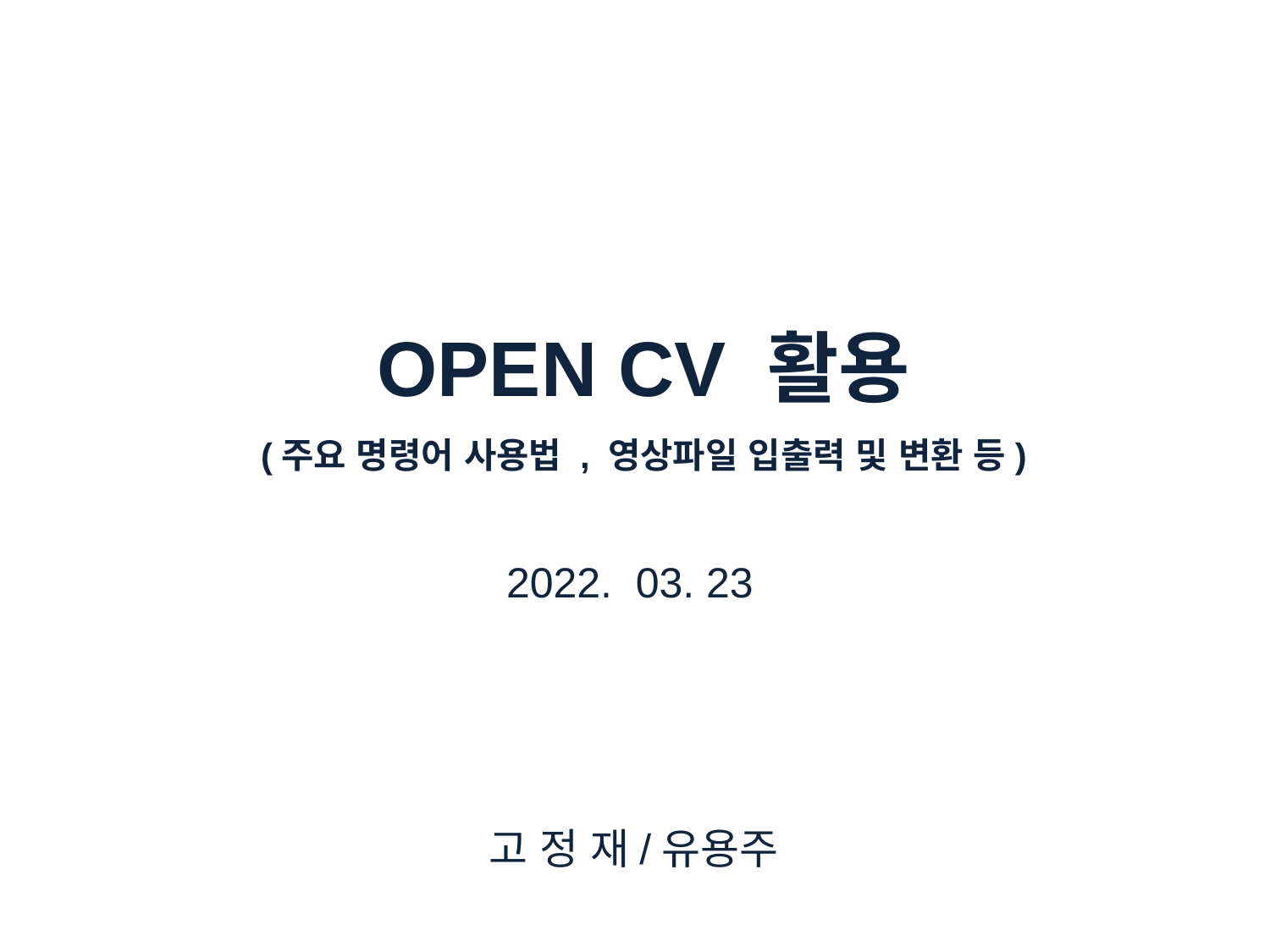

OPEN CV 활용
(주요 명령어 사용법 , 영상파일 입출력 및 변환 등)
2022.  03. 23

고 정 재/유용주